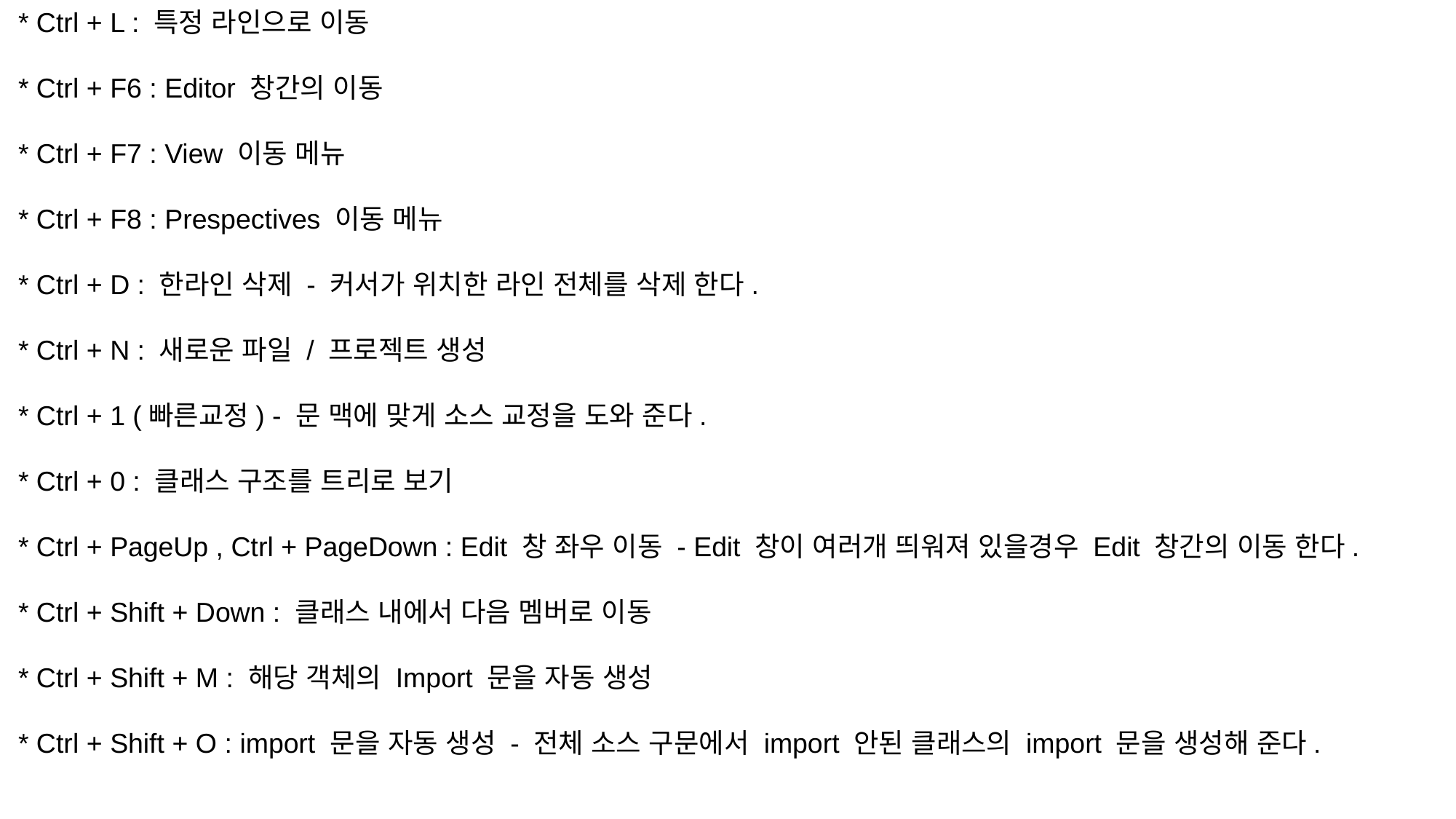

* Ctrl + L : 특정 라인으로 이동

 * Ctrl + F6 : Editor 창간의 이동

 * Ctrl + F7 : View 이동 메뉴

 * Ctrl + F8 : Prespectives 이동 메뉴

 * Ctrl + D : 한라인 삭제 - 커서가 위치한 라인 전체를 삭제 한다.

 * Ctrl + N : 새로운 파일 / 프로젝트 생성

 * Ctrl + 1 (빠른교정) - 문 맥에 맞게 소스 교정을 도와 준다.

 * Ctrl + 0 : 클래스 구조를 트리로 보기

 * Ctrl + PageUp , Ctrl + PageDown : Edit 창 좌우 이동 - Edit 창이 여러개 띄워져 있을경우 Edit 창간의 이동 한다.

 * Ctrl + Shift + Down : 클래스 내에서 다음 멤버로 이동

 * Ctrl + Shift + M : 해당 객체의 Import 문을 자동 생성

 * Ctrl + Shift + O : import 문을 자동 생성 - 전체 소스 구문에서 import 안된 클래스의 import 문을 생성해 준다.